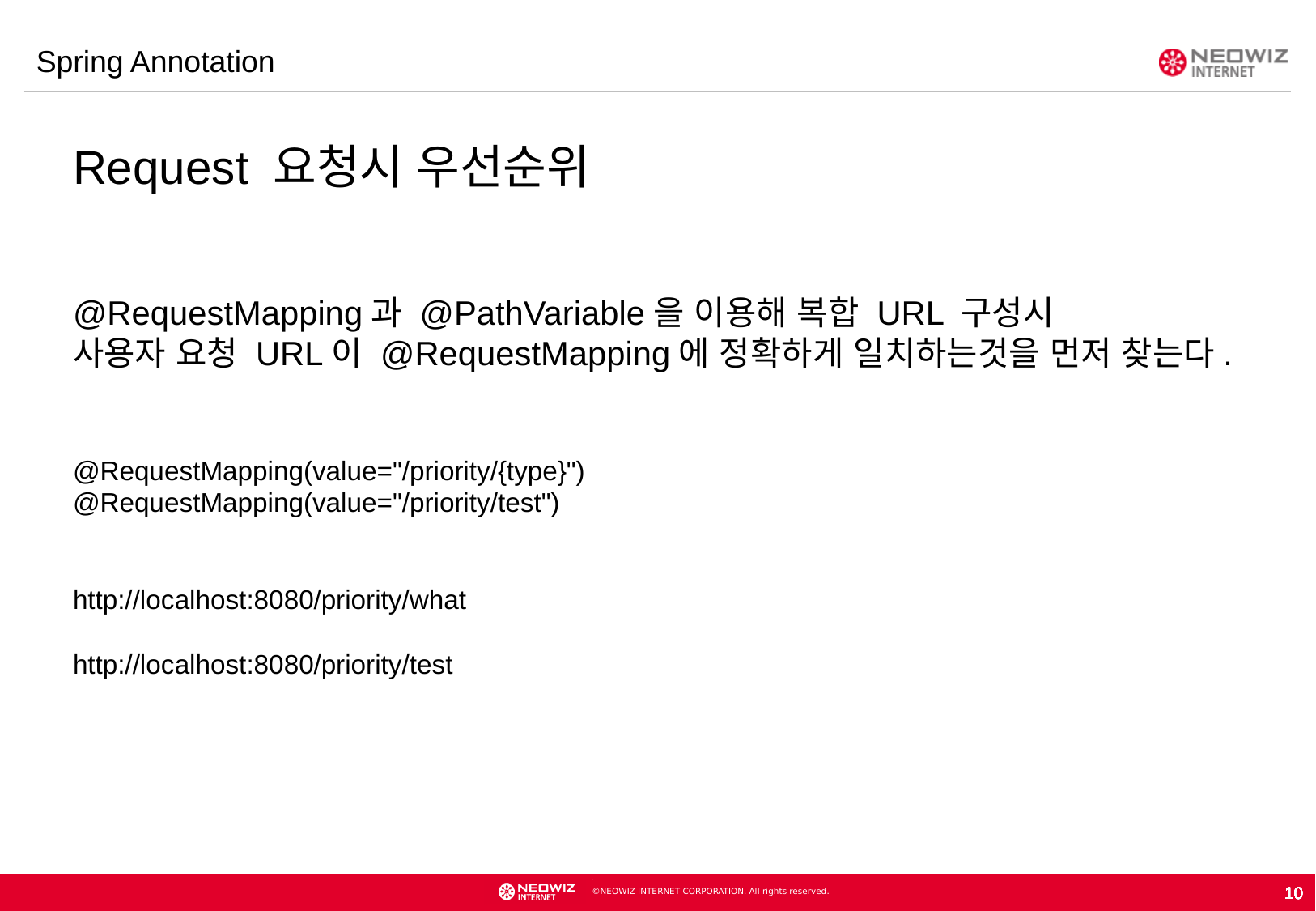

Spring Annotation

Request 요청시 우선순위

@RequestMapping과 @PathVariable을 이용해 복합 URL 구성시
사용자 요청 URL이 @RequestMapping에 정확하게 일치하는것을 먼저 찾는다.

@RequestMapping(value="/priority/{type}")
@RequestMapping(value="/priority/test")

http://localhost:8080/priority/what

http://localhost:8080/priority/test

10
10
10
10
10
10
10
10
10
10
10